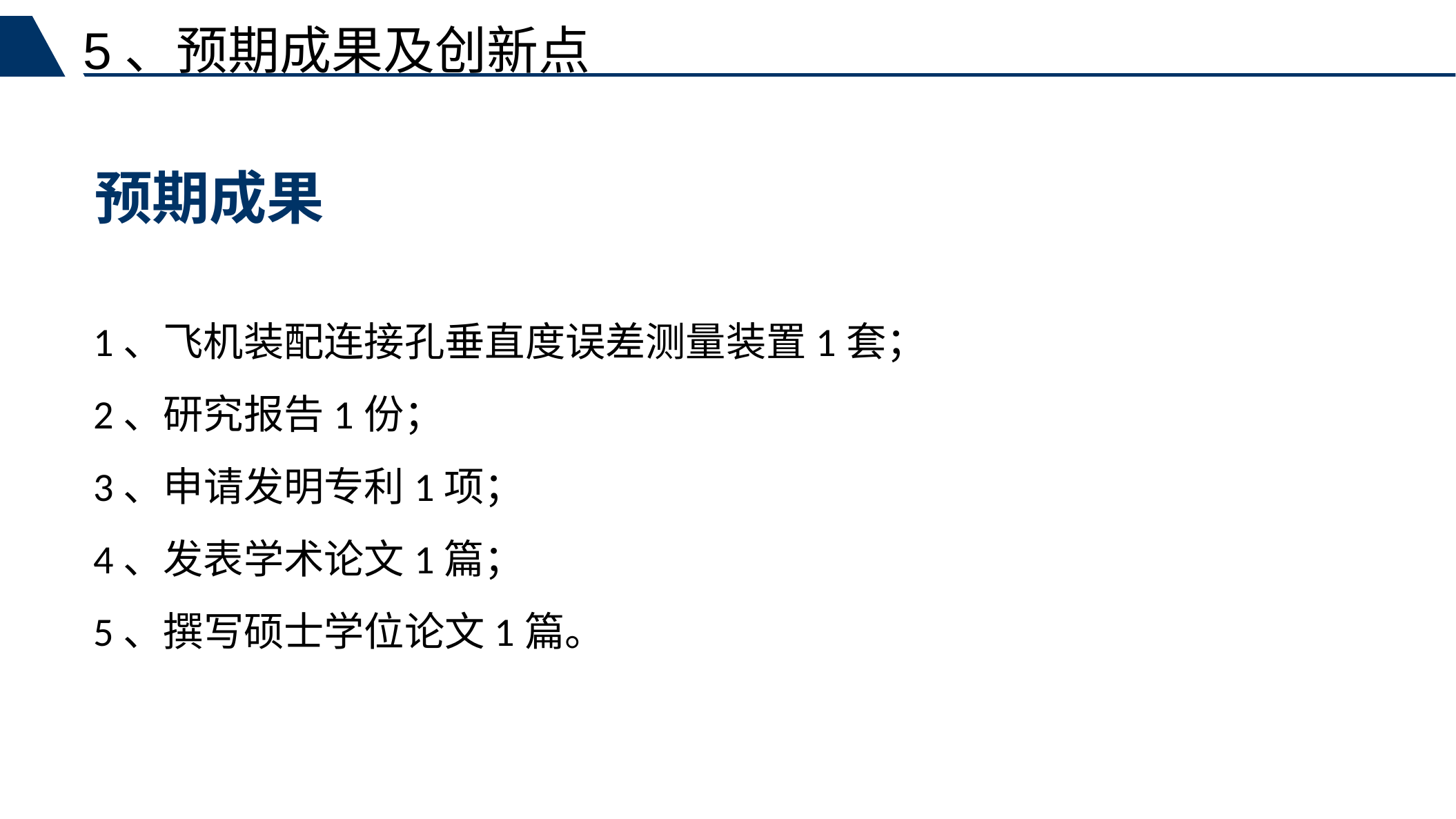

5、预期成果及创新点

预期成果
1、飞机装配连接孔垂直度误差测量装置1套；
2、研究报告1份；
3、申请发明专利1项；
4、发表学术论文1篇；
5、撰写硕士学位论文1篇。